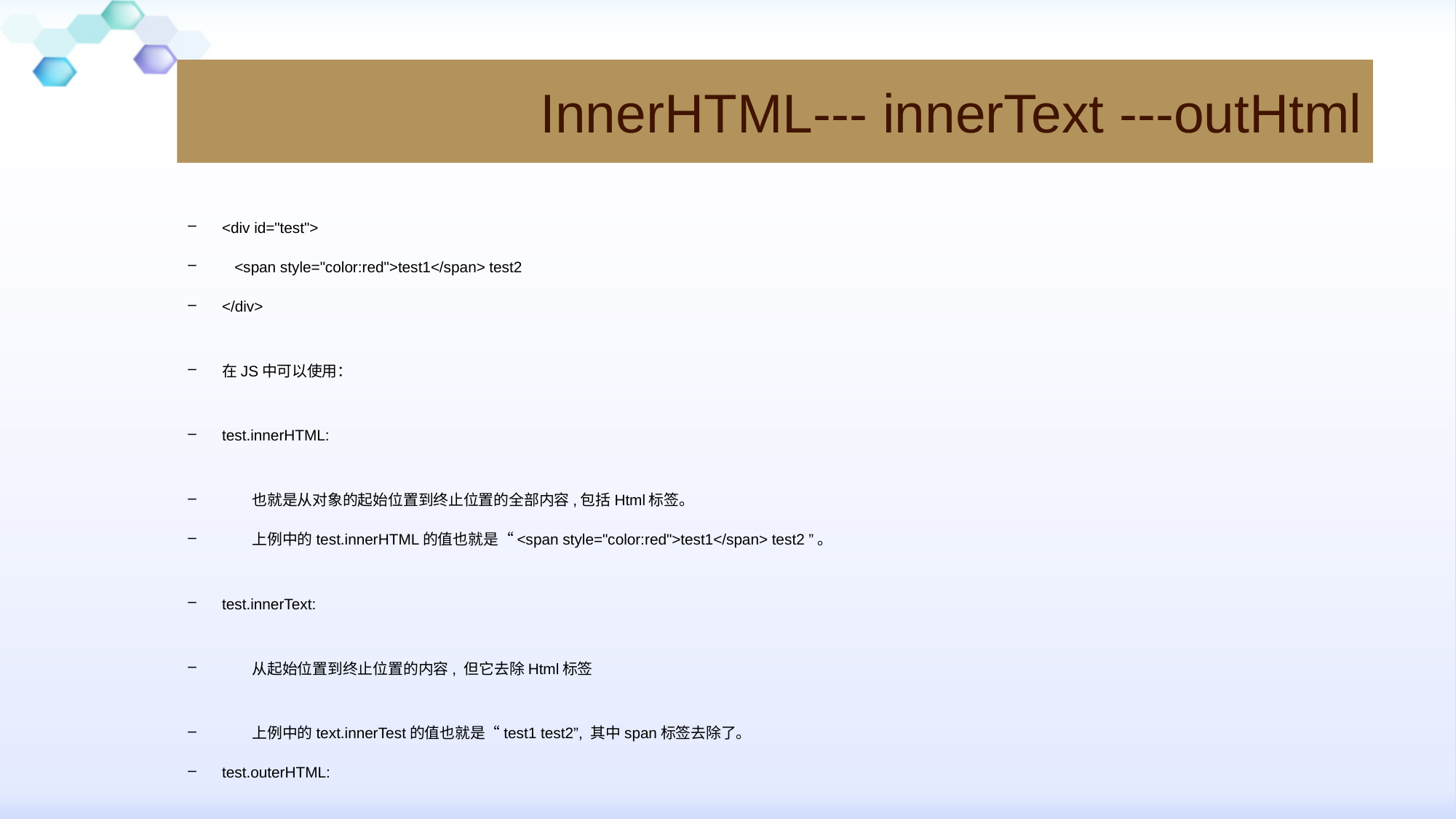

# InnerHTML--- innerText ---outHtml
<div id="test">
   <span style="color:red">test1</span> test2
</div>

在JS中可以使用：

test.innerHTML:

　　也就是从对象的起始位置到终止位置的全部内容,包括Html标签。
　　上例中的test.innerHTML的值也就是“<span style="color:red">test1</span> test2 ”。

test.innerText:

　　从起始位置到终止位置的内容, 但它去除Html标签

　　上例中的text.innerTest的值也就是“test1 test2”, 其中span标签去除了。
test.outerHTML:

　　除了包含innerHTML的全部内容外, 还包含对象标签本身。

　　上例中的text.outerHTML的值也就是<div id="test"><span style="color:red">test1</span> test2</div>